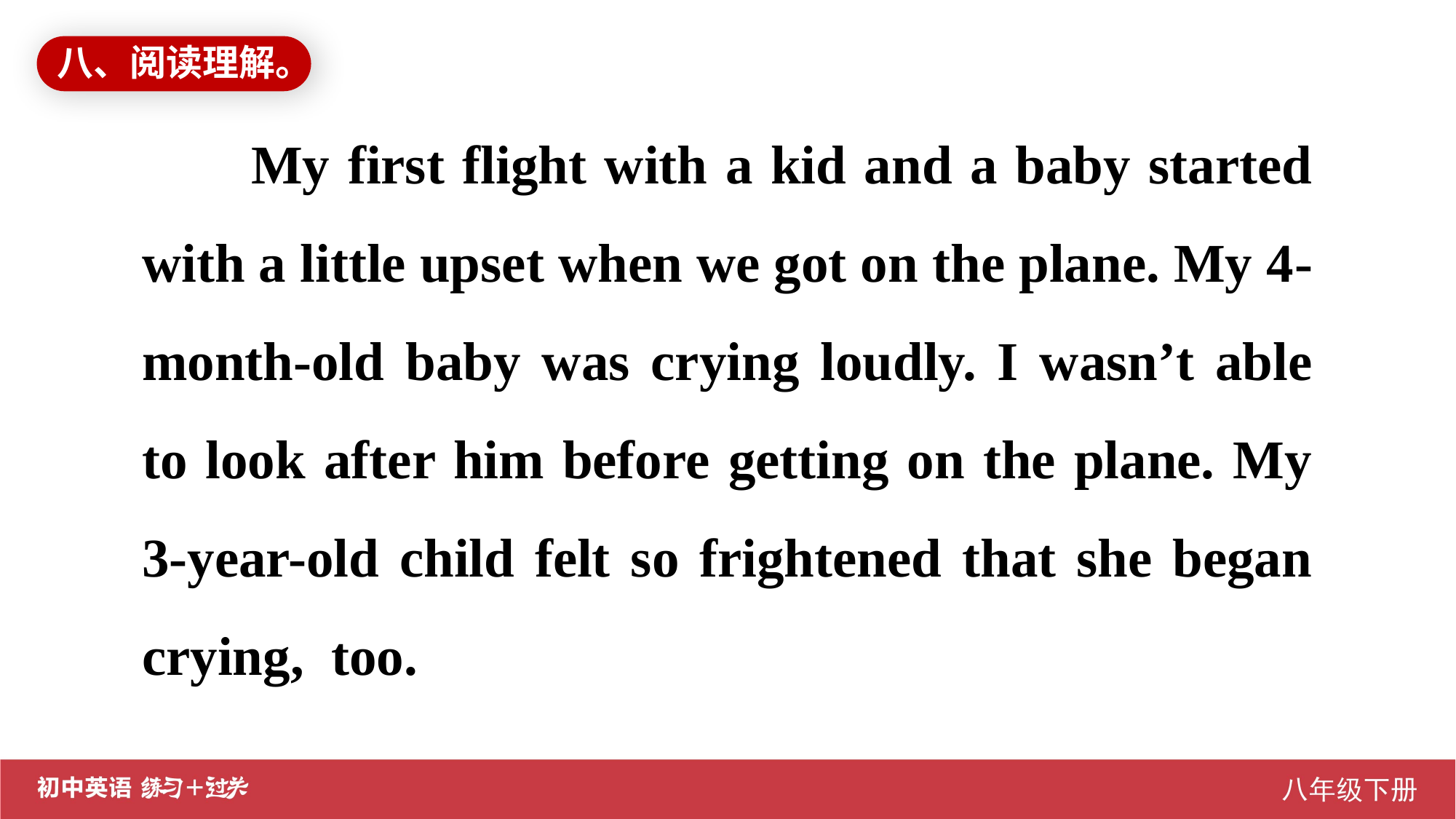

八、阅读理解。

My first flight with a kid and a baby started with a little upset when we got on the plane. My 4-month-old baby was crying loudly. I wasn’t able to look after him before getting on the plane. My 3-year-old child felt so frightened that she began crying,  too.